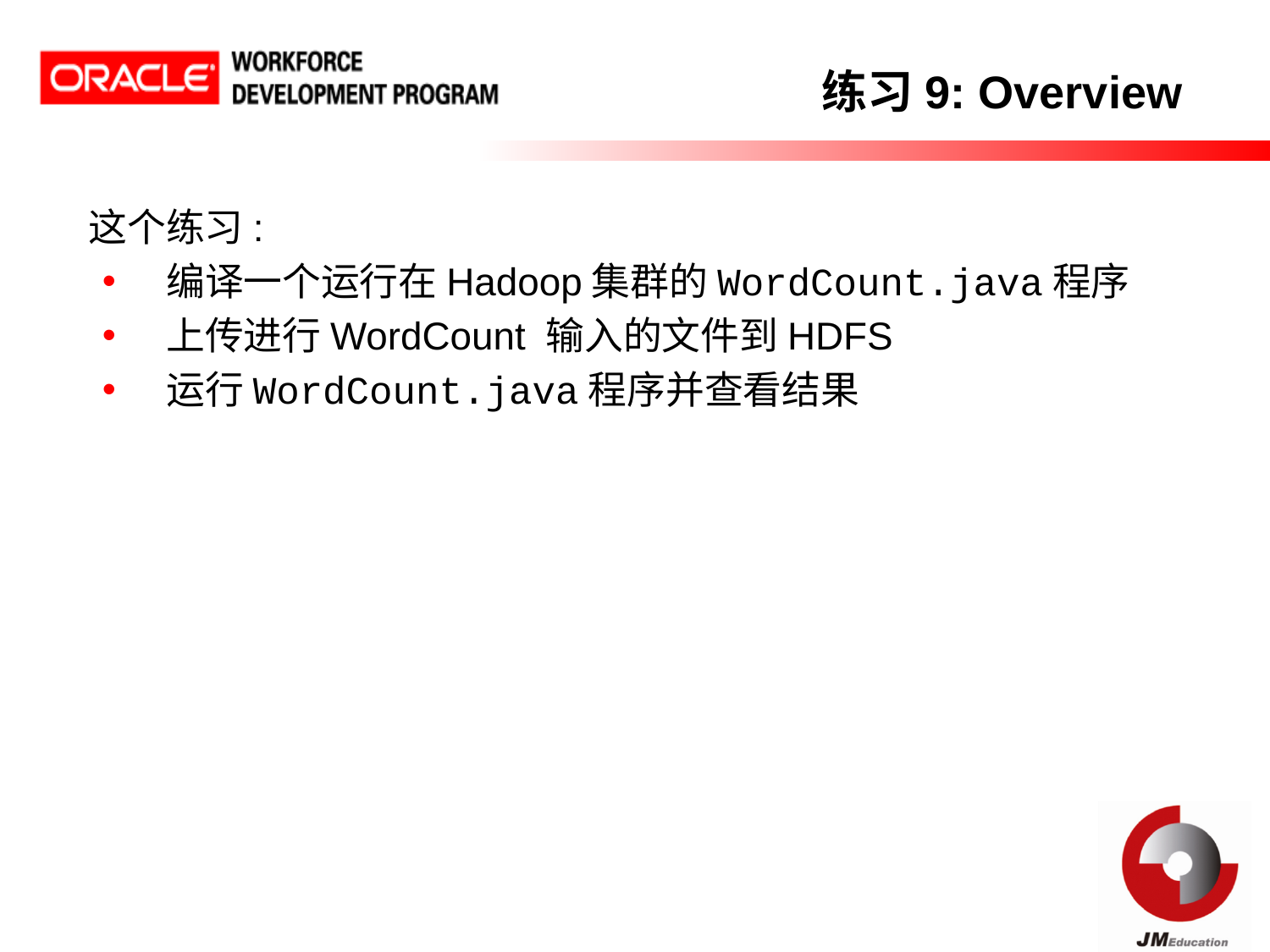

# 练习9: Overview
这个练习:
编译一个运行在Hadoop集群的WordCount.java程序
上传进行WordCount 输入的文件到HDFS
运行WordCount.java程序并查看结果